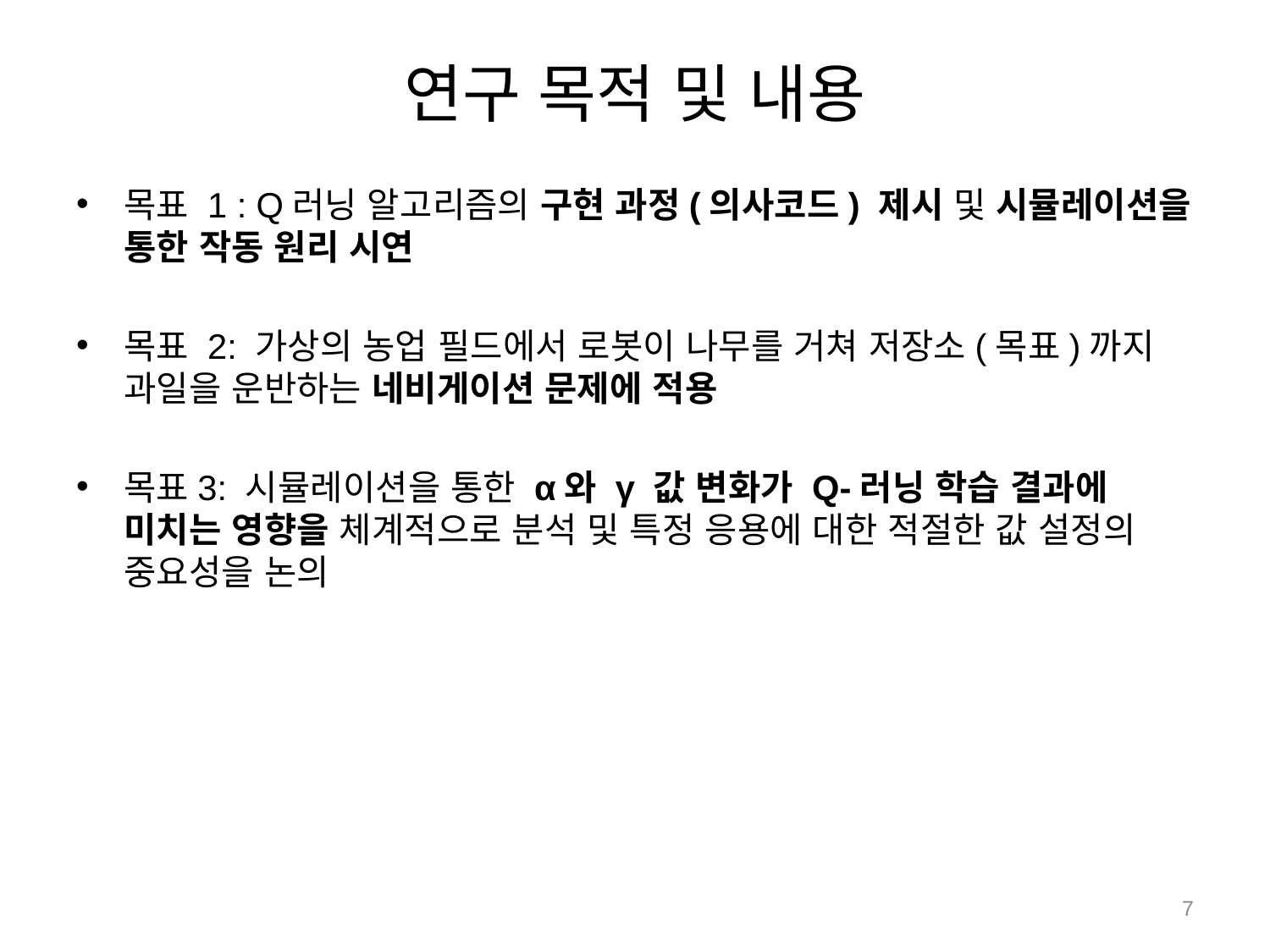

# 연구 목적 및 내용
목표 1 : Q러닝 알고리즘의 구현 과정(의사코드) 제시 및 시뮬레이션을 통한 작동 원리 시연

목표 2: 가상의 농업 필드에서 로봇이 나무를 거쳐 저장소(목표)까지 과일을 운반하는 네비게이션 문제에 적용

목표3: 시뮬레이션을 통한 α와 γ 값 변화가 Q-러닝 학습 결과에 미치는 영향을 체계적으로 분석 및 특정 응용에 대한 적절한 값 설정의 중요성을 논의
7